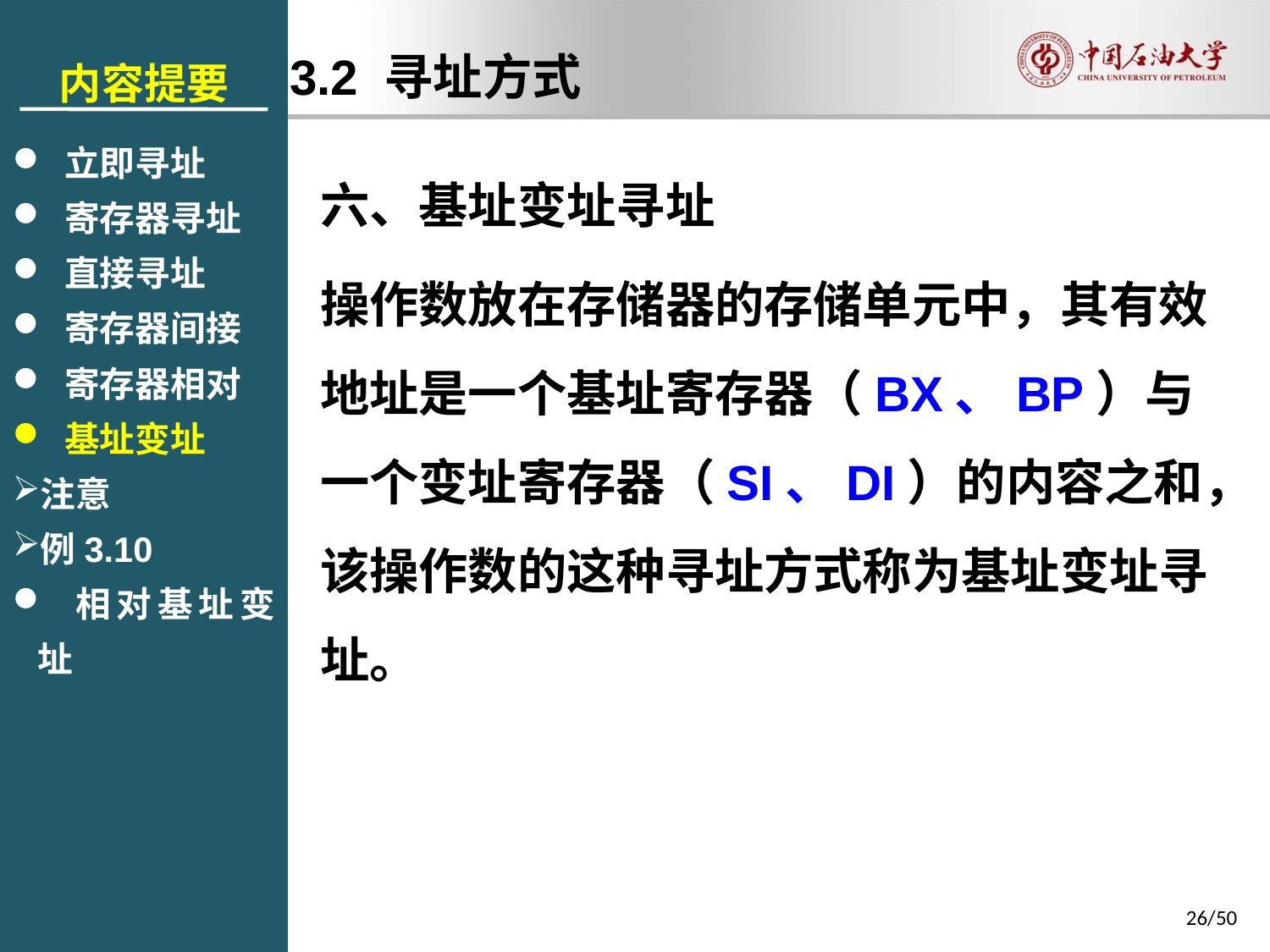

内容提要
 立即寻址
 寄存器寻址
 直接寻址
 寄存器间接
 寄存器相对
 基址变址
注意
例3.10
 相对基址变址
3.2 寻址方式
六、基址变址寻址
操作数放在存储器的存储单元中，其有效地址是一个基址寄存器（BX、BP）与一个变址寄存器（SI、DI）的内容之和，该操作数的这种寻址方式称为基址变址寻址。
26/50